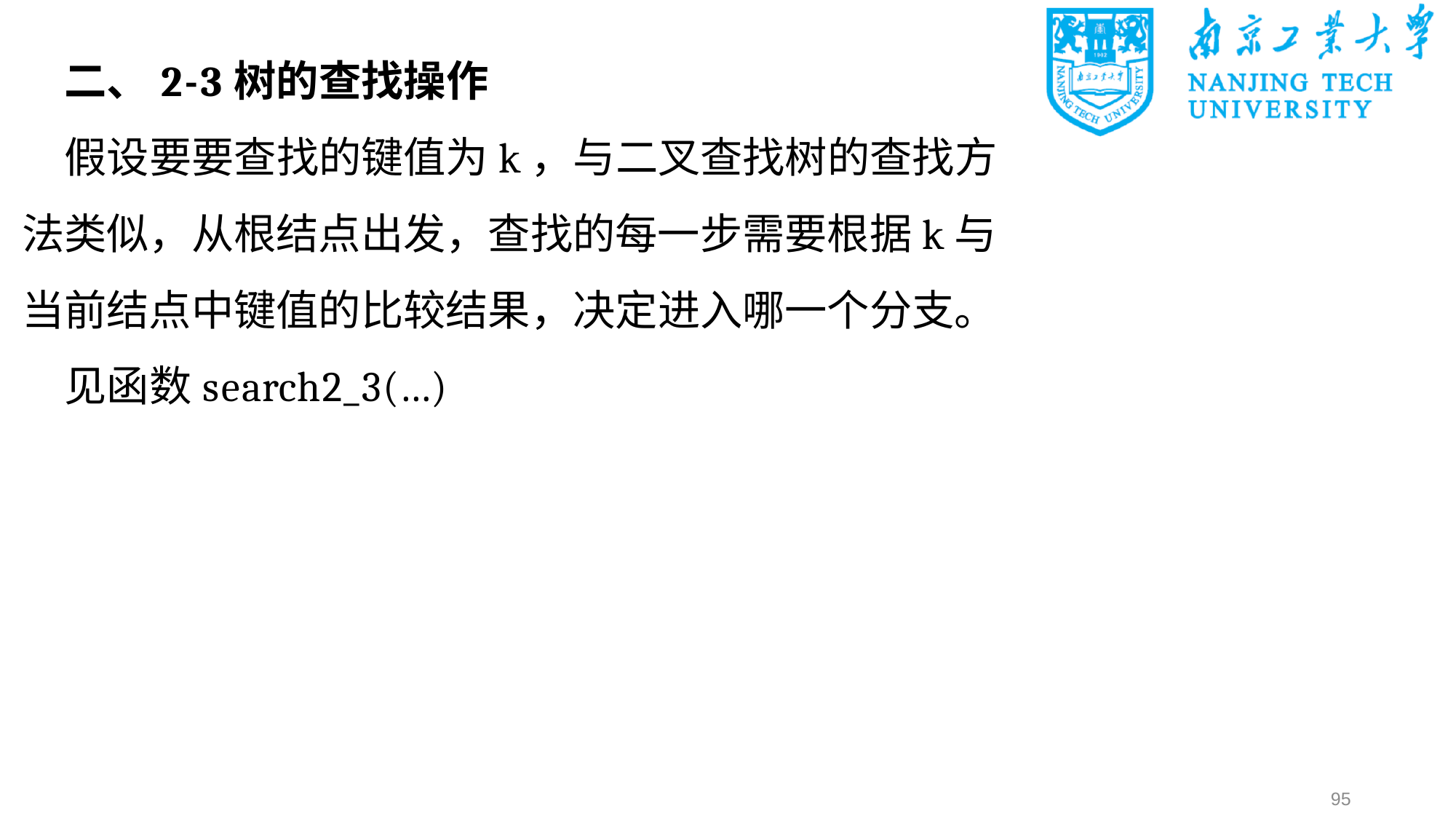

二、2-3树的查找操作
假设要要查找的键值为k，与二叉查找树的查找方法类似，从根结点出发，查找的每一步需要根据k与当前结点中键值的比较结果，决定进入哪一个分支。
见函数search2_3(…)
95